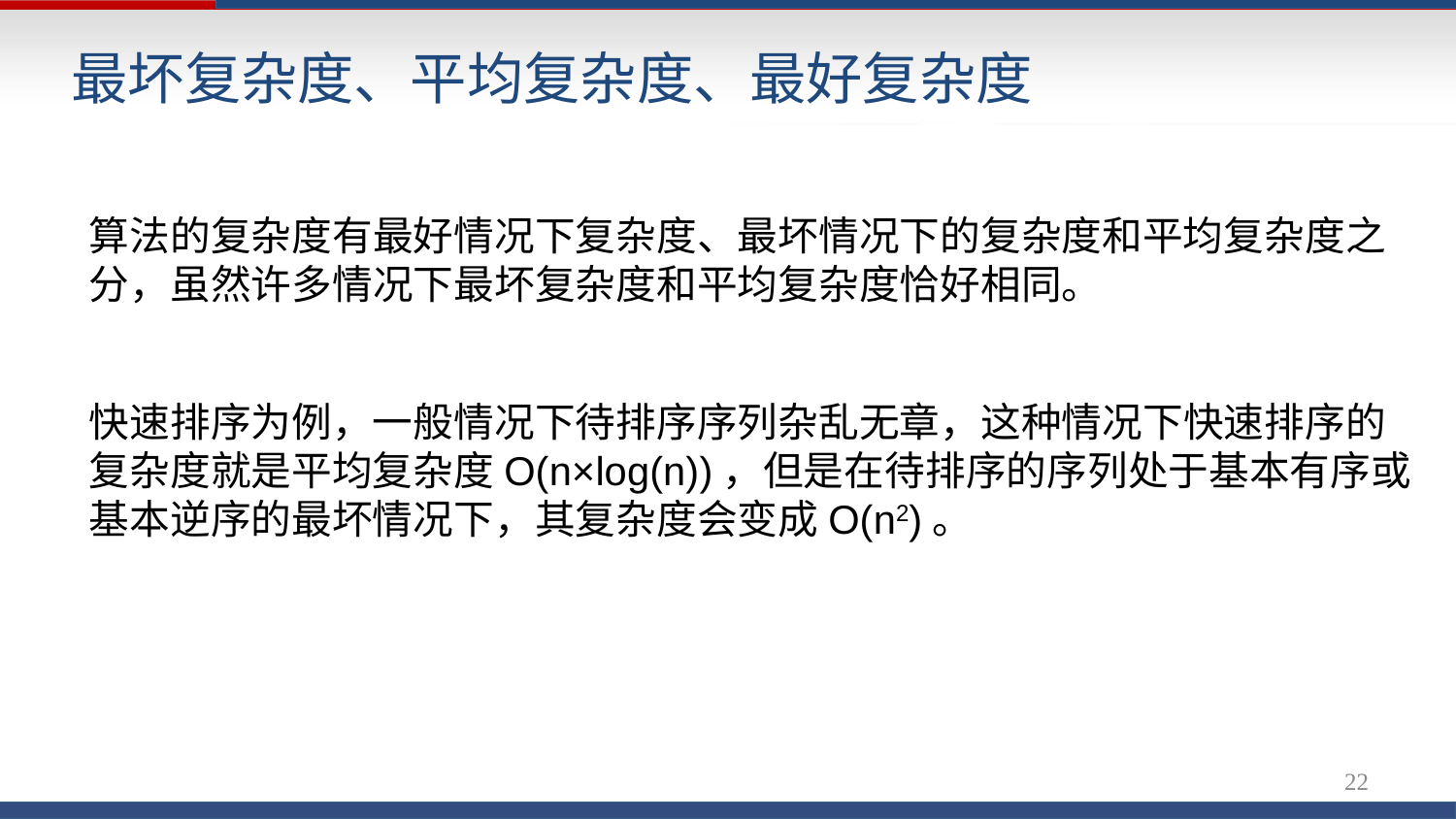

# 最坏复杂度、平均复杂度、最好复杂度

算法的复杂度有最好情况下复杂度、最坏情况下的复杂度和平均复杂度之分，虽然许多情况下最坏复杂度和平均复杂度恰好相同。

快速排序为例，一般情况下待排序序列杂乱无章，这种情况下快速排序的复杂度就是平均复杂度O(n×log(n))，但是在待排序的序列处于基本有序或基本逆序的最坏情况下，其复杂度会变成O(n2)。

22